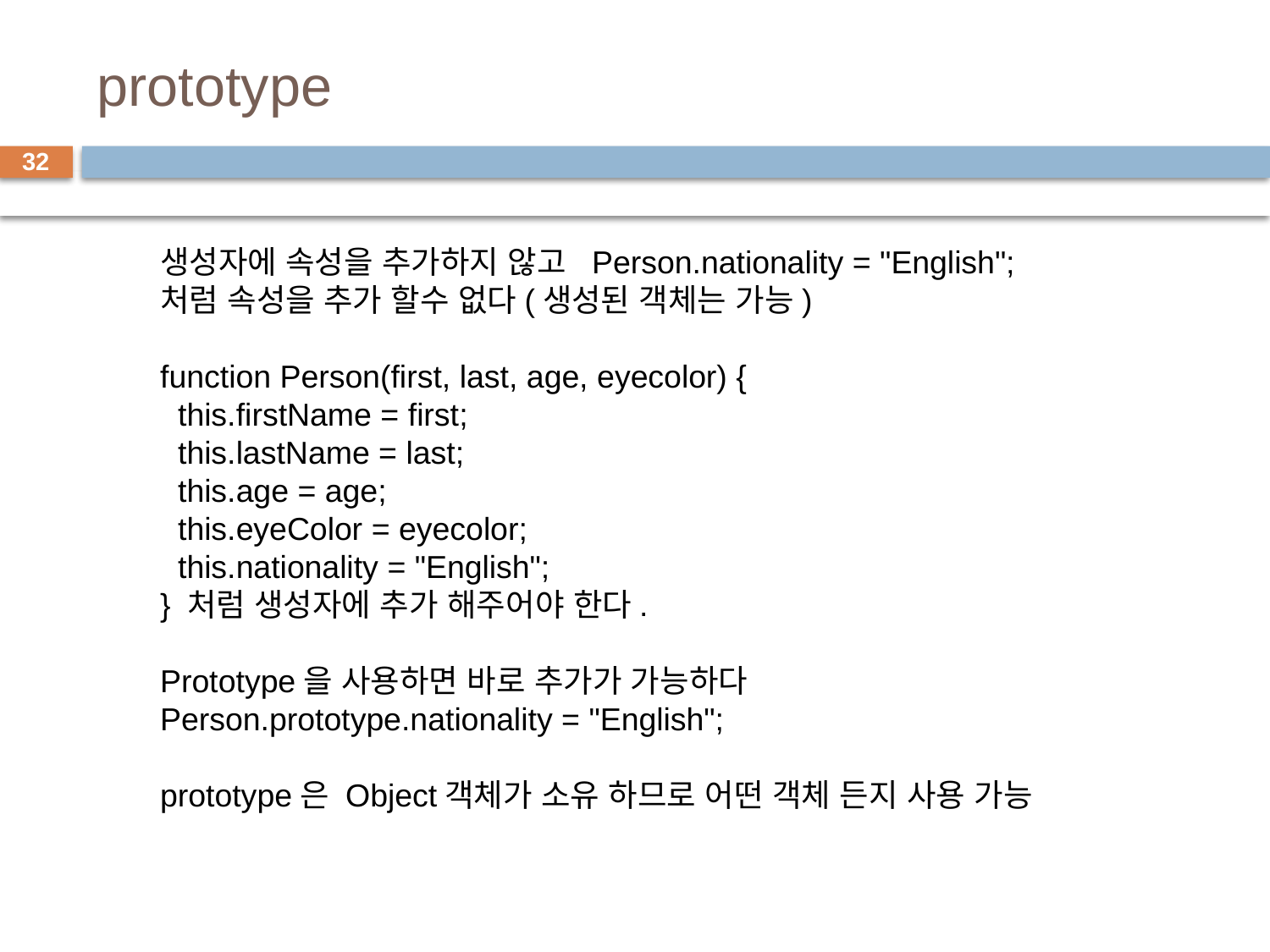

# prototype
32
생성자에 속성을 추가하지 않고  Person.nationality = "English";
처럼 속성을 추가 할수 없다(생성된 객체는 가능)
function Person(first, last, age, eyecolor) {
  this.firstName = first;
  this.lastName = last;
  this.age = age;
  this.eyeColor = eyecolor;
  this.nationality = "English";
} 처럼 생성자에 추가 해주어야 한다.
Prototype을 사용하면 바로 추가가 가능하다
Person.prototype.nationality = "English";
prototype은 Object객체가 소유 하므로 어떤 객체 든지 사용 가능